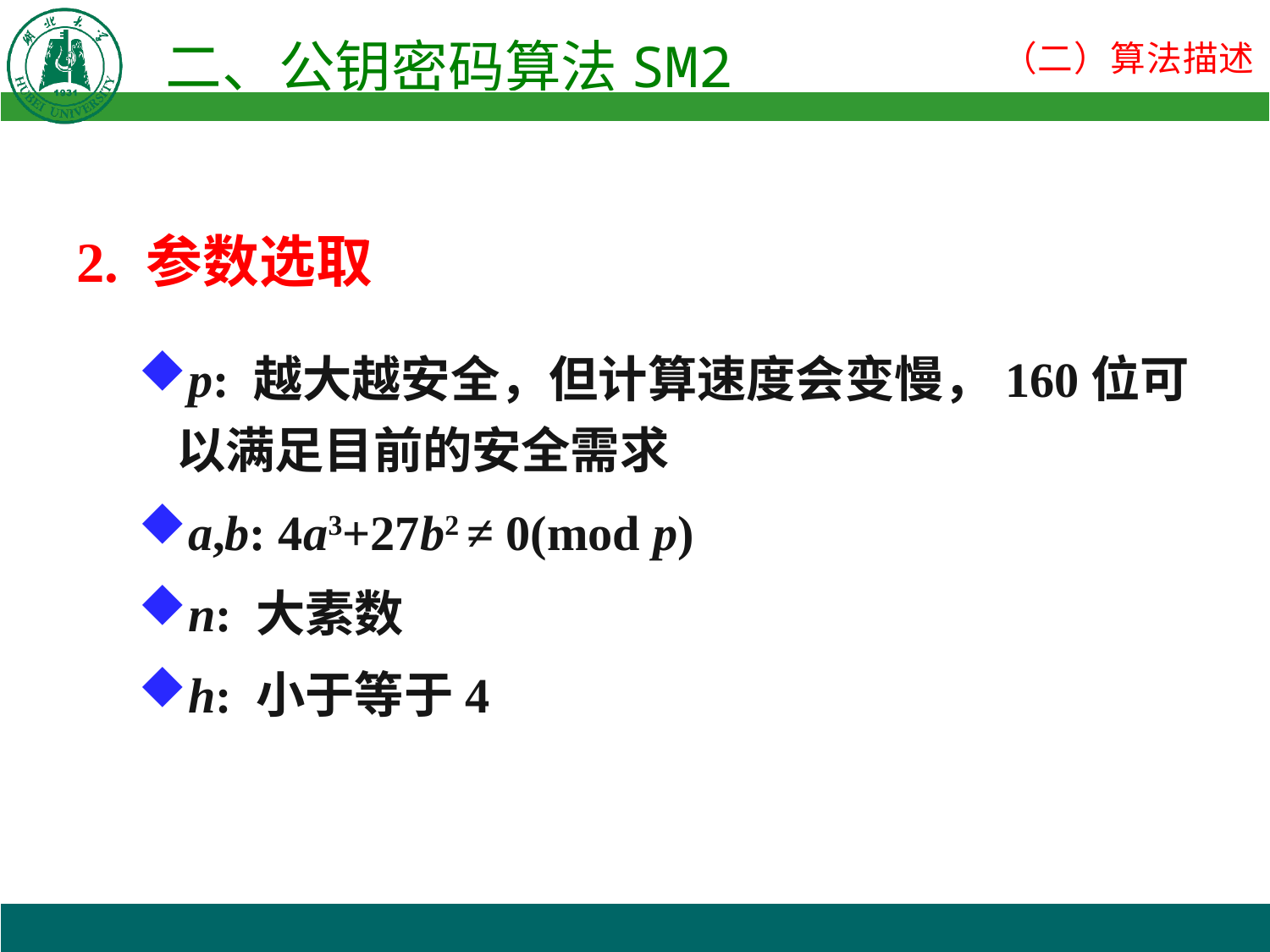

2. 参数选取
p: 越大越安全，但计算速度会变慢，160位可以满足目前的安全需求
a,b: 4a3+27b2 ≠ 0(mod p)
n: 大素数
h: 小于等于4